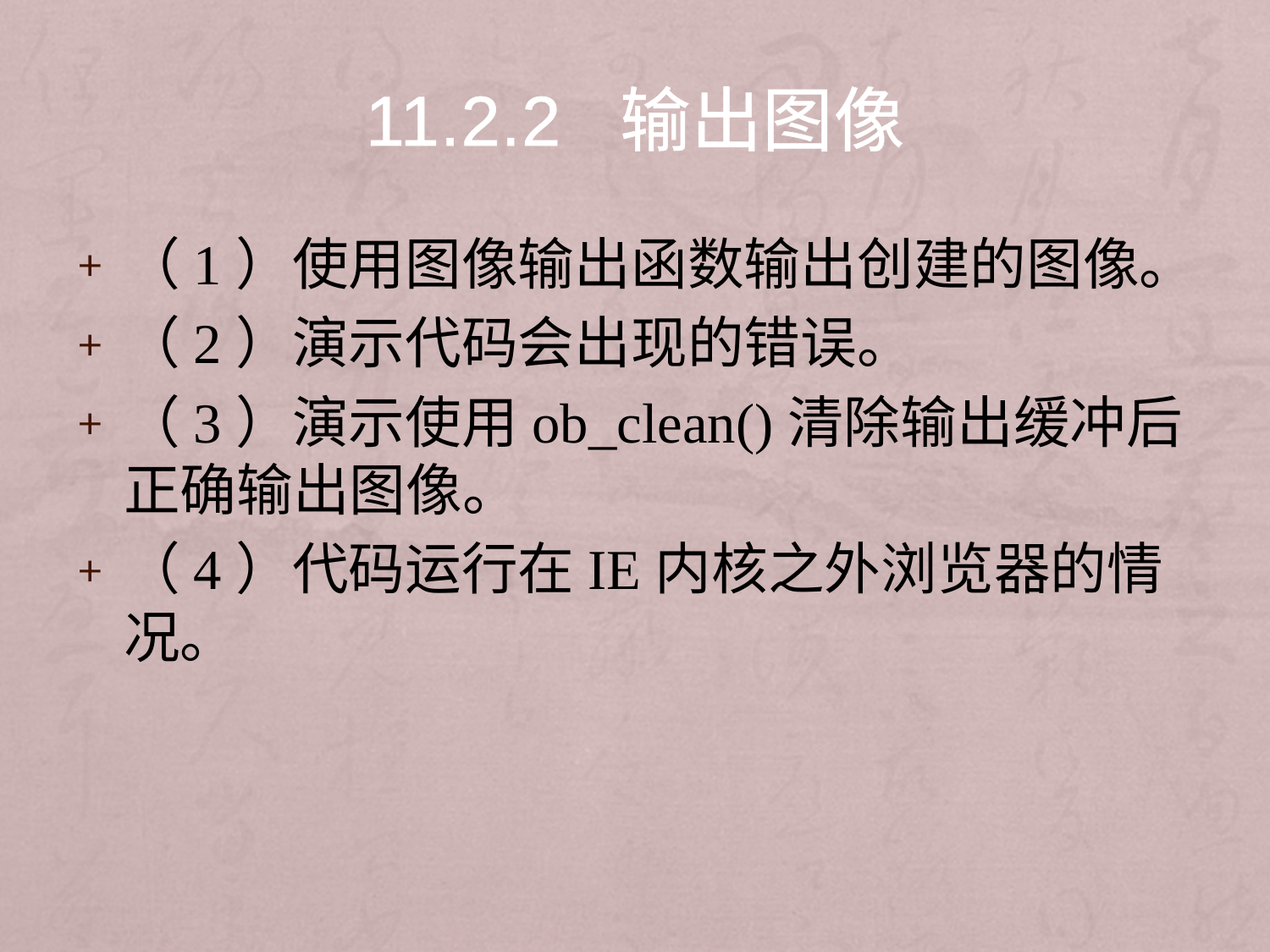

# 11.2.2  输出图像
（1）使用图像输出函数输出创建的图像。
（2）演示代码会出现的错误。
（3）演示使用ob_clean()清除输出缓冲后正确输出图像。
（4）代码运行在IE内核之外浏览器的情况。